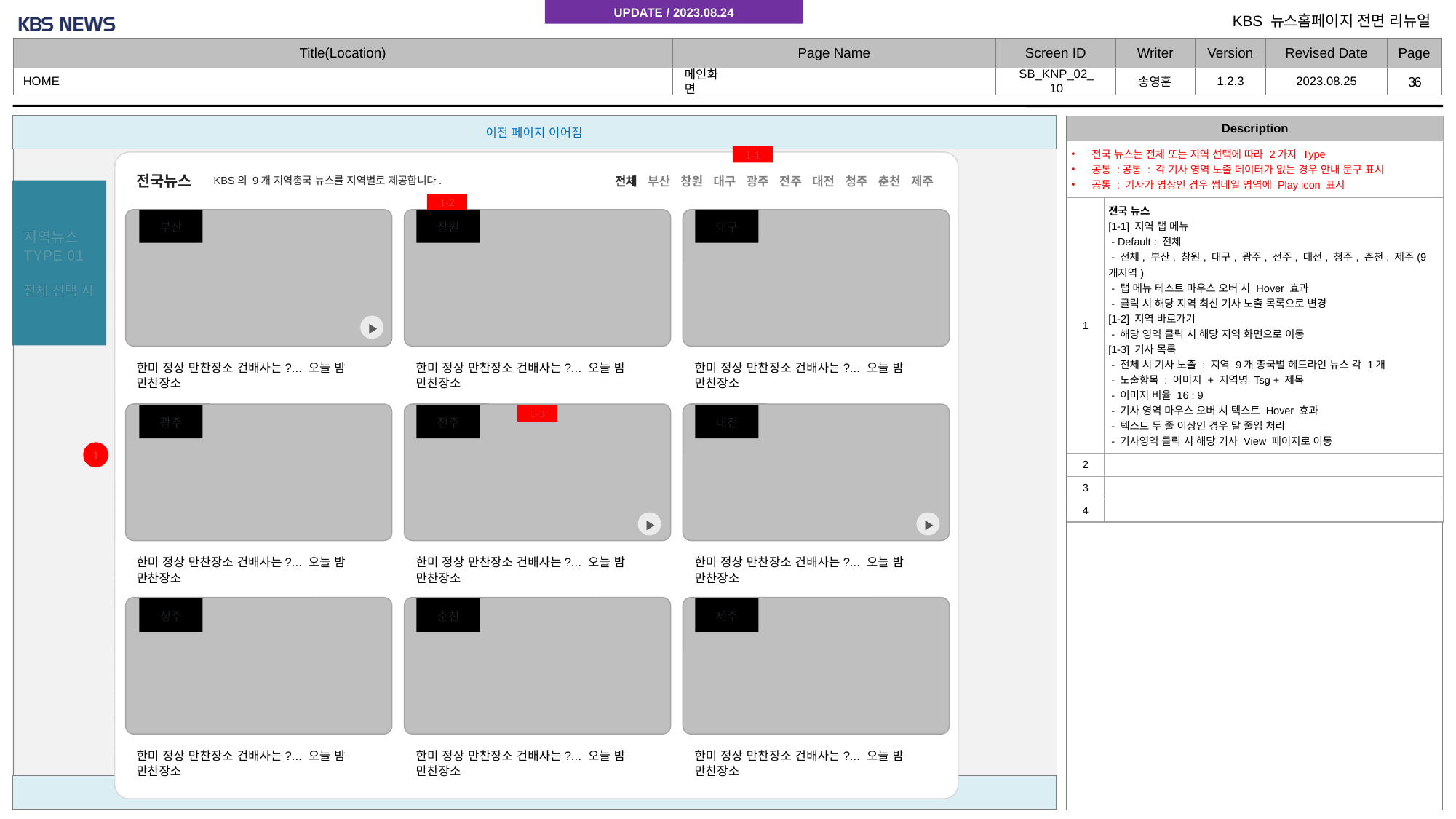

UPDATE / 2023.08.24
HOME
SB_KNP_02_10
# 메인화면
| Description |  |
| --- | --- |
| 전국 뉴스는 전체 또는 지역 선택에 따라 2가지 Type 공통 :공통 : 각 기사 영역 노출 데이터가 없는 경우 안내 문구 표시 공통 : 기사가 영상인 경우 썸네일 영역에 Play icon 표시 |  |
| 1 | 전국 뉴스 [1-1] 지역 탭 메뉴 - Default : 전체 - 전체, 부산, 창원, 대구, 광주, 전주, 대전, 청주, 춘천, 제주(9개지역) - 탭 메뉴 테스트 마우스 오버 시 Hover 효과 - 클릭 시 해당 지역 최신 기사 노출 목록으로 변경 [1-2] 지역 바로가기 - 해당 영역 클릭 시 해당 지역 화면으로 이동 [1-3] 기사 목록 - 전체 시 기사 노출 : 지역 9개 총국별 헤드라인 뉴스 각 1개 - 노출항목 : 이미지 + 지역명 Tsg + 제목 - 이미지 비율 16 : 9 - 기사 영역 마우스 오버 시 텍스트 Hover 효과 - 텍스트 두 줄 이상인 경우 말 줄임 처리 - 기사영역 클릭 시 해당 기사 View 페이지로 이동 |
| 2 |  |
| 3 |  |
| 4 |  |
1-1

KBS의 9개 지역총국 뉴스를 지역별로 제공합니다.
전체   부산   창원   대구   광주   전주   대전   청주   춘천   제주
전국뉴스
지역뉴스
TYPE 01

전체 선택 시
1-2
부산
창원
대구

 ▶
한미 정상 만찬장소 건배사는?... 오늘 밤 만찬장소
한미 정상 만찬장소 건배사는?... 오늘 밤 만찬장소
한미 정상 만찬장소 건배사는?... 오늘 밤 만찬장소

광주
전주
1-3
대전
1
 ▶
 ▶
한미 정상 만찬장소 건배사는?... 오늘 밤 만찬장소
한미 정상 만찬장소 건배사는?... 오늘 밤 만찬장소
한미 정상 만찬장소 건배사는?... 오늘 밤 만찬장소

청주
춘천
제주
한미 정상 만찬장소 건배사는?... 오늘 밤 만찬장소
한미 정상 만찬장소 건배사는?... 오늘 밤 만찬장소
한미 정상 만찬장소 건배사는?... 오늘 밤 만찬장소